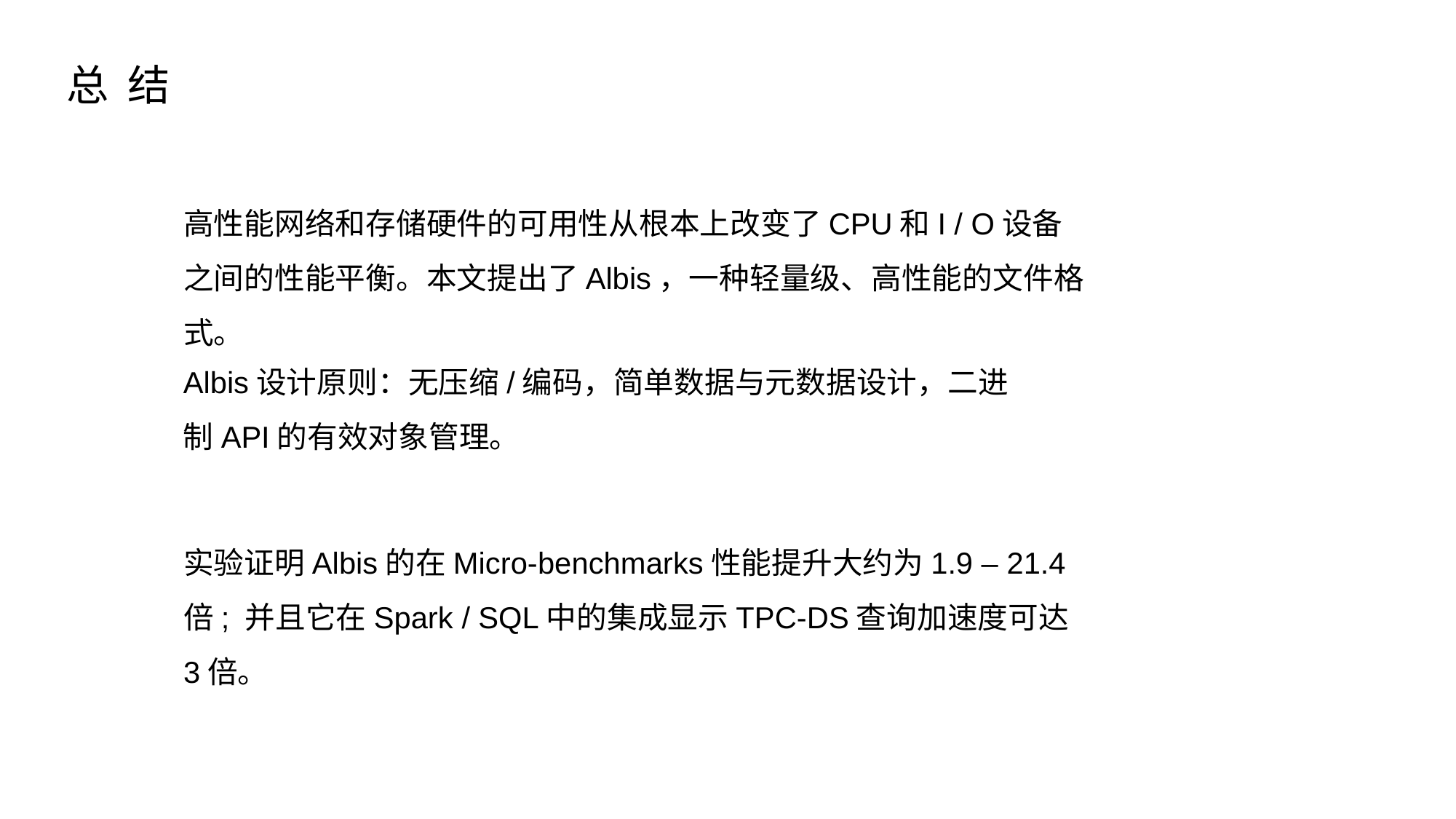

总  结
高性能网络和存储硬件的可用性从根本上改变了CPU和I / O设备之间的性能平衡。本文提出了Albis，一种轻量级、高性能的文件格式。
Albis设计原则：无压缩/编码，简单数据与元数据设计，二进制API的有效对象管理。

实验证明Albis的在Micro-benchmarks性能提升大约为1.9 – 21.4倍; 并且它在Spark / SQL中的集成显示TPC-DS查询加速度可达3倍。